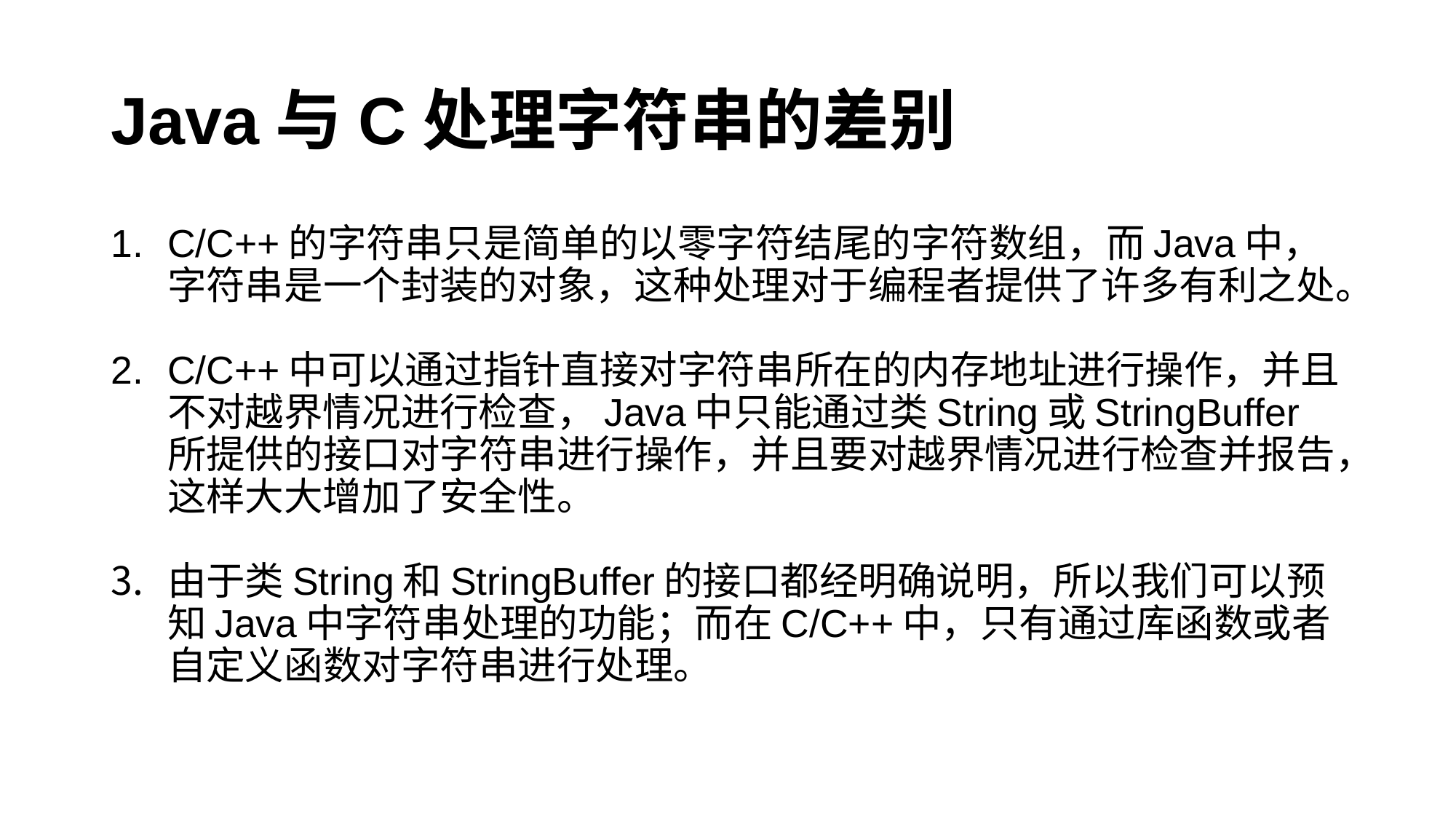

# Java与C处理字符串的差别
C/C++的字符串只是简单的以零字符结尾的字符数组，而Java中，字符串是一个封装的对象，这种处理对于编程者提供了许多有利之处。

C/C++中可以通过指针直接对字符串所在的内存地址进行操作，并且不对越界情况进行检查，Java中只能通过类String或StringBuffer所提供的接口对字符串进行操作，并且要对越界情况进行检查并报告，这样大大增加了安全性。

由于类String和StringBuffer的接口都经明确说明，所以我们可以预知Java中字符串处理的功能；而在C/C++中，只有通过库函数或者自定义函数对字符串进行处理。